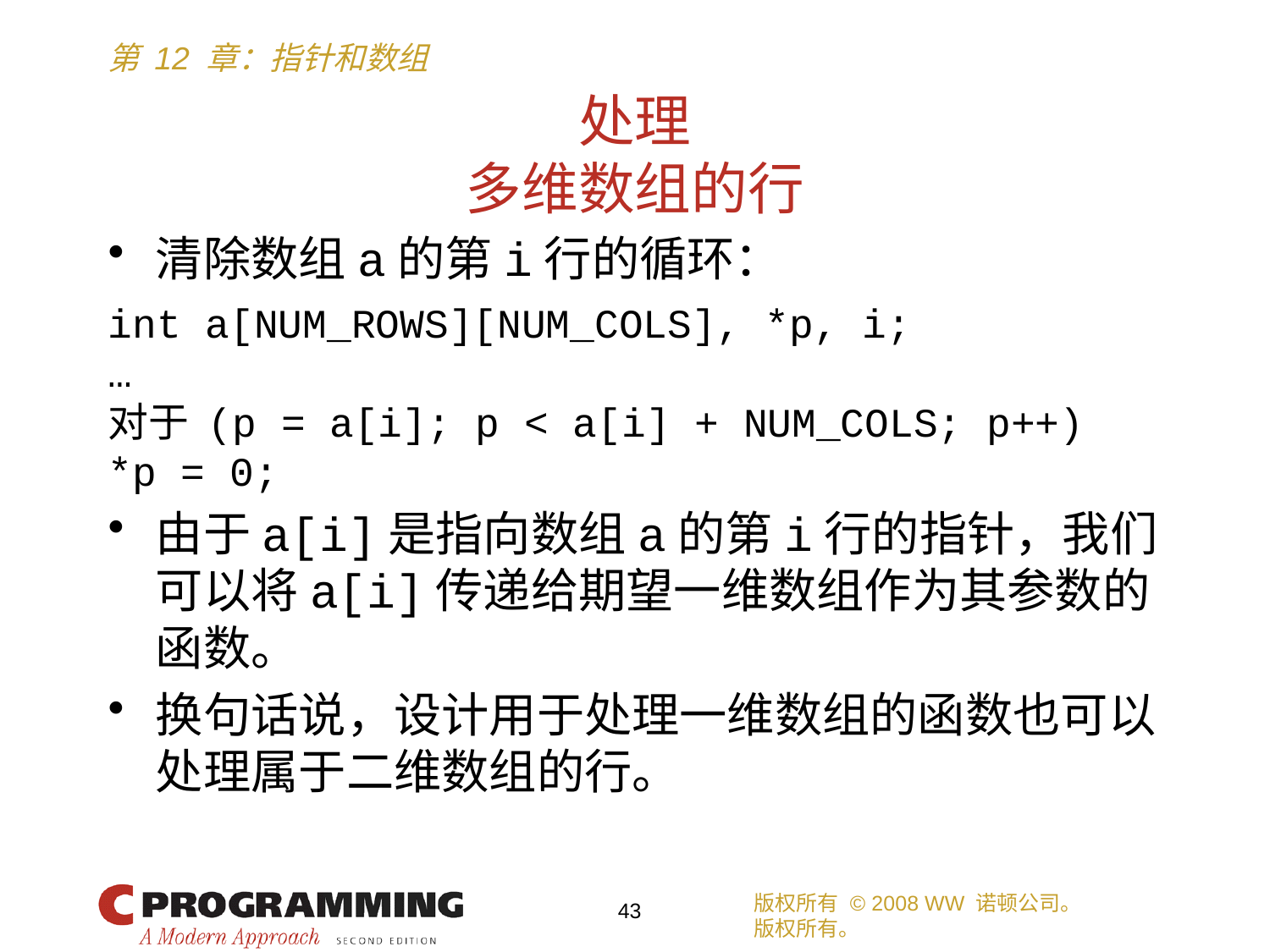

# 处理 多维数组的行
清除数组a的第i行的循环：
int a[NUM_ROWS][NUM_COLS], *p, i;
…
对于 (p = a[i]; p < a[i] + NUM_COLS; p++)
*p = 0;
由于a[i]是指向数组a的第i行的指针，我们可以将a[i]传递给期望一维数组作为其参数的函数。
换句话说，设计用于处理一维数组的函数也可以处理属于二维数组的行。
版权所有 © 2008 WW 诺顿公司。
版权所有。
43